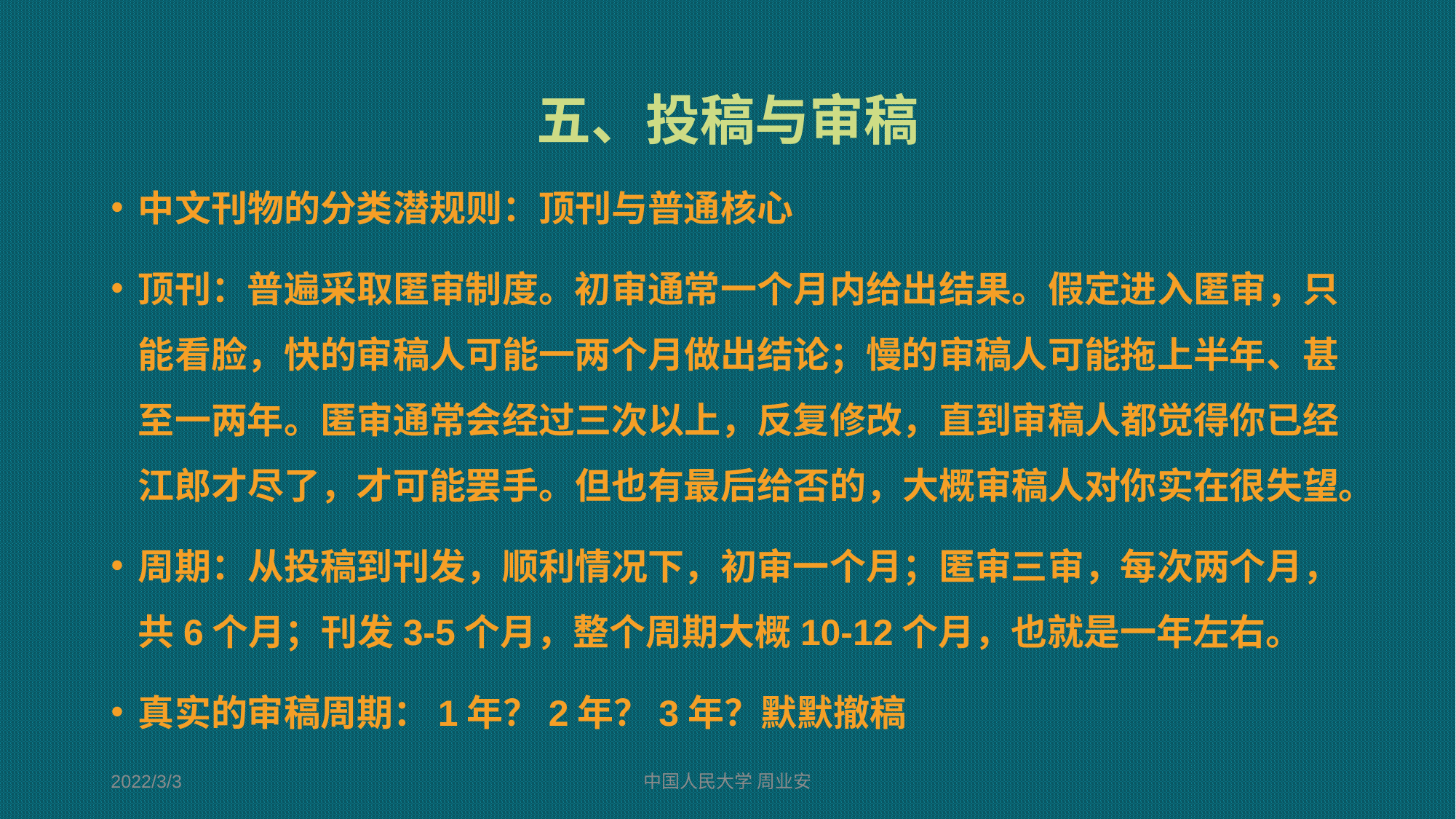

# 五、投稿与审稿
中文刊物的分类潜规则：顶刊与普通核心
顶刊：普遍采取匿审制度。初审通常一个月内给出结果。假定进入匿审，只能看脸，快的审稿人可能一两个月做出结论；慢的审稿人可能拖上半年、甚至一两年。匿审通常会经过三次以上，反复修改，直到审稿人都觉得你已经江郎才尽了，才可能罢手。但也有最后给否的，大概审稿人对你实在很失望。
周期：从投稿到刊发，顺利情况下，初审一个月；匿审三审，每次两个月，共6个月；刊发3-5个月，整个周期大概10-12个月，也就是一年左右。
真实的审稿周期：1年？2年？3年？默默撤稿
2022/3/3
中国人民大学 周业安